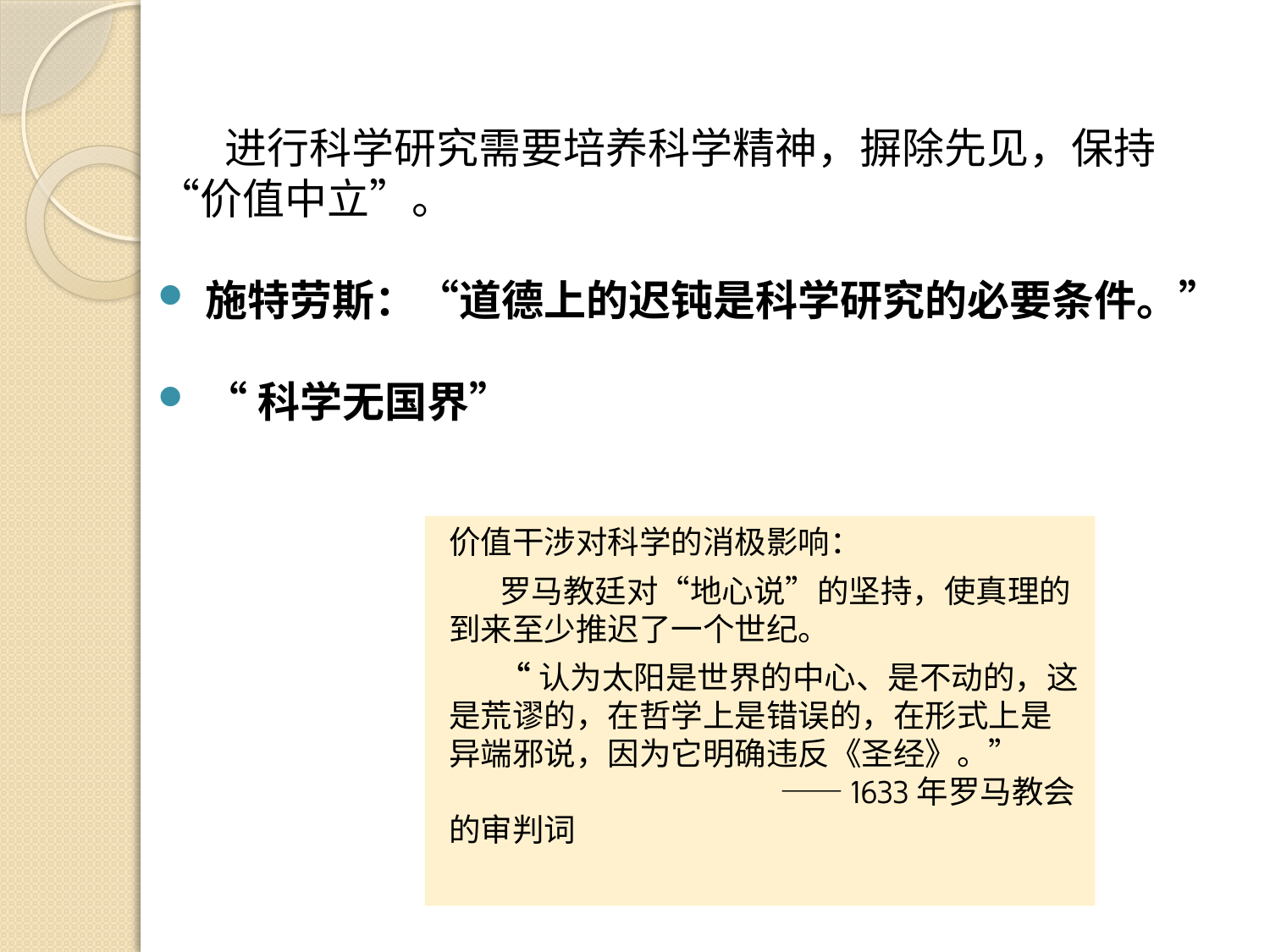

进行科学研究需要培养科学精神，摒除先见，保持“价值中立”。

施特劳斯：“道德上的迟钝是科学研究的必要条件。”

“科学无国界”
价值干涉对科学的消极影响：
      罗马教廷对“地心说”的坚持，使真理的到来至少推迟了一个世纪。
       “认为太阳是世界的中心、是不动的，这是荒谬的，在哲学上是错误的，在形式上是异端邪说，因为它明确违反《圣经》。”                                                       ——1633年罗马教会的审判词